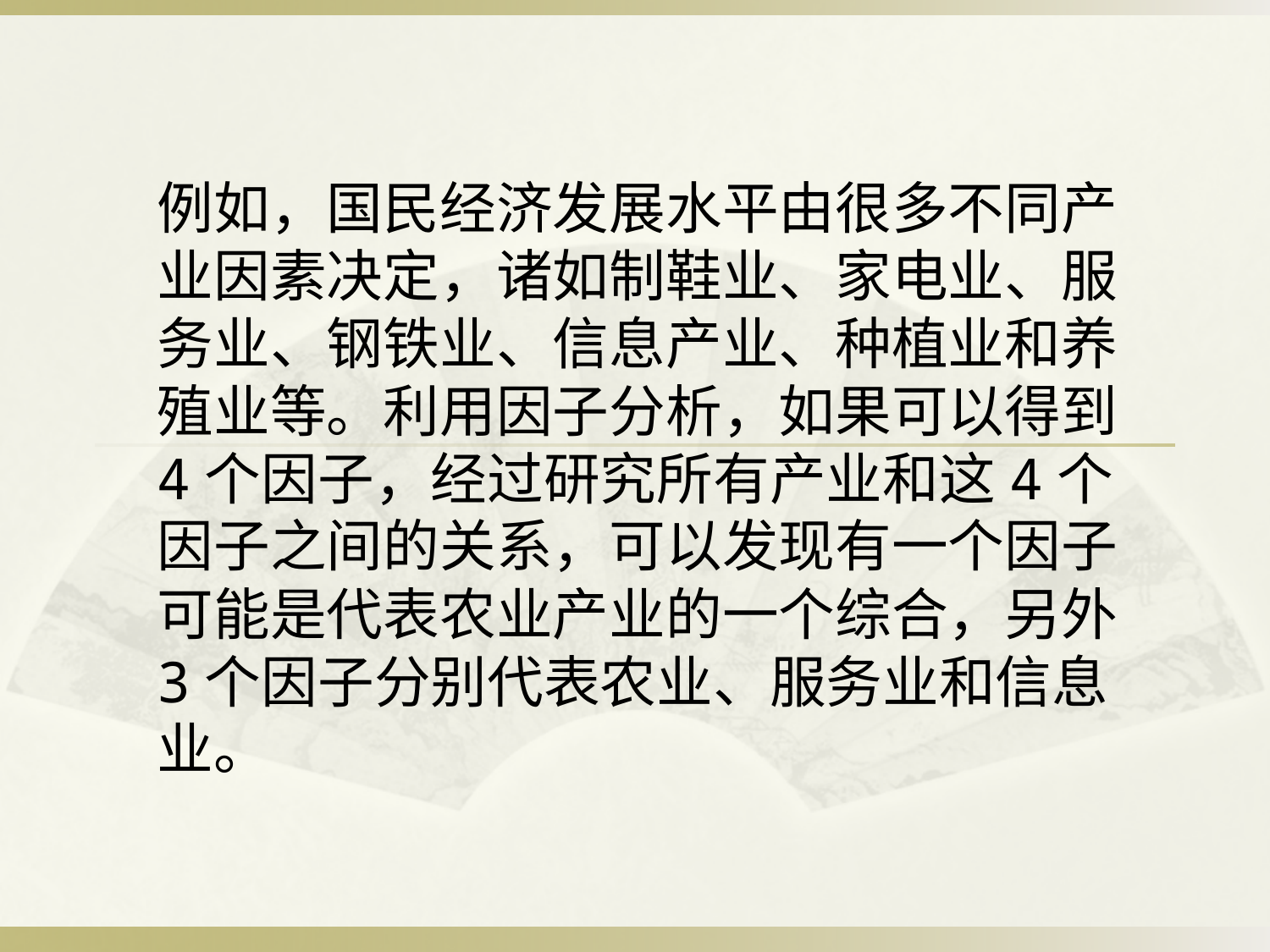

例如，国民经济发展水平由很多不同产业因素决定，诸如制鞋业、家电业、服务业、钢铁业、信息产业、种植业和养殖业等。利用因子分析，如果可以得到4个因子，经过研究所有产业和这4个因子之间的关系，可以发现有一个因子可能是代表农业产业的一个综合，另外3个因子分别代表农业、服务业和信息业。